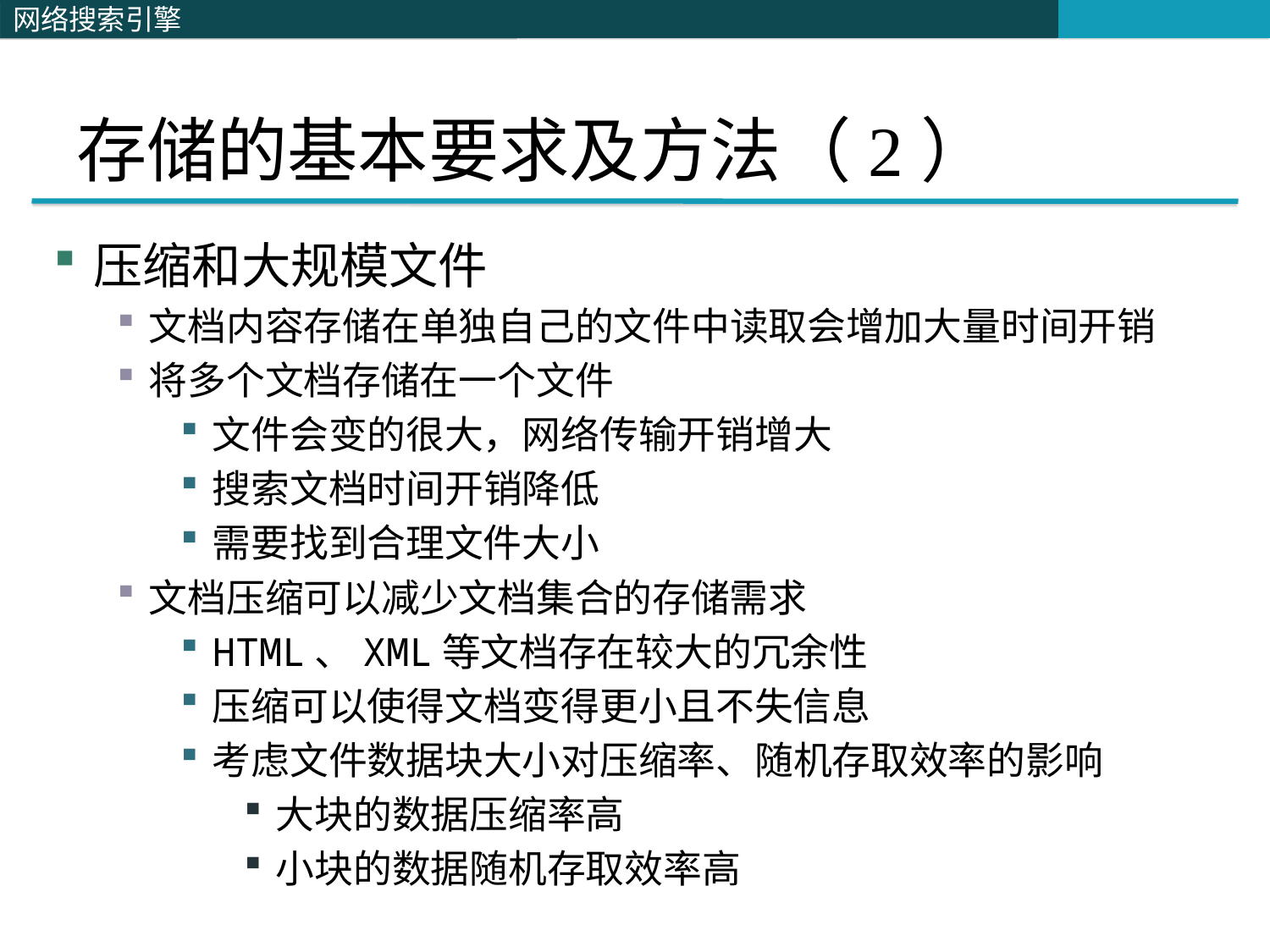

# 存储的基本要求及方法（2）
压缩和大规模文件
文档内容存储在单独自己的文件中读取会增加大量时间开销
将多个文档存储在一个文件
文件会变的很大，网络传输开销增大
搜索文档时间开销降低
需要找到合理文件大小
文档压缩可以减少文档集合的存储需求
HTML、XML等文档存在较大的冗余性
压缩可以使得文档变得更小且不失信息
考虑文件数据块大小对压缩率、随机存取效率的影响
大块的数据压缩率高
小块的数据随机存取效率高
71